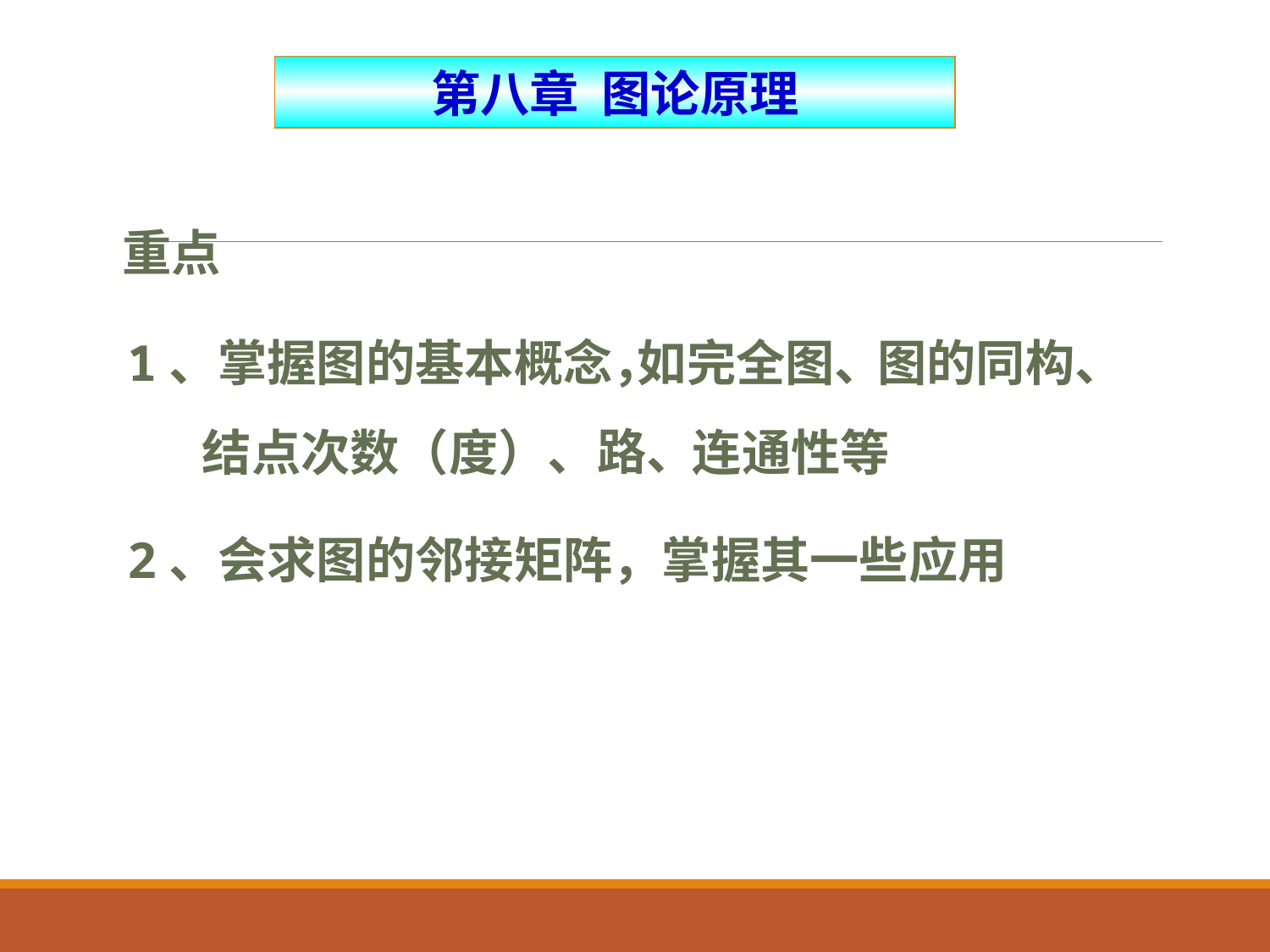

第八章  图论原理
重点
1、掌握图的基本概念，
如完全图、
图的同构、
路、
连通性等
结点次数（度）、
2、会求图的邻接矩阵，掌握其一些应用